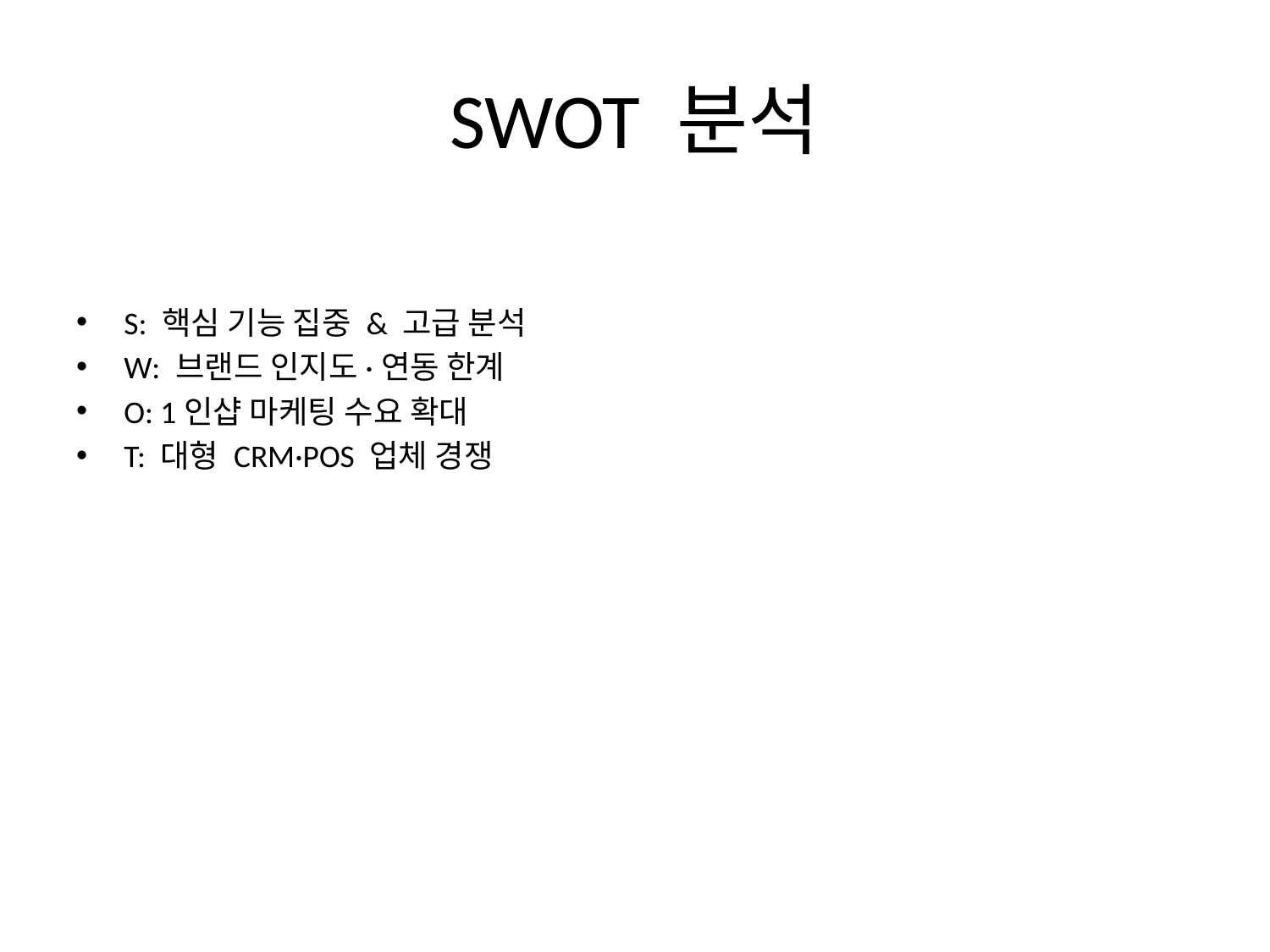

# SWOT 분석

S: 핵심 기능 집중 & 고급 분석
W: 브랜드 인지도·연동 한계
O: 1인샵 마케팅 수요 확대
T: 대형 CRM·POS 업체 경쟁